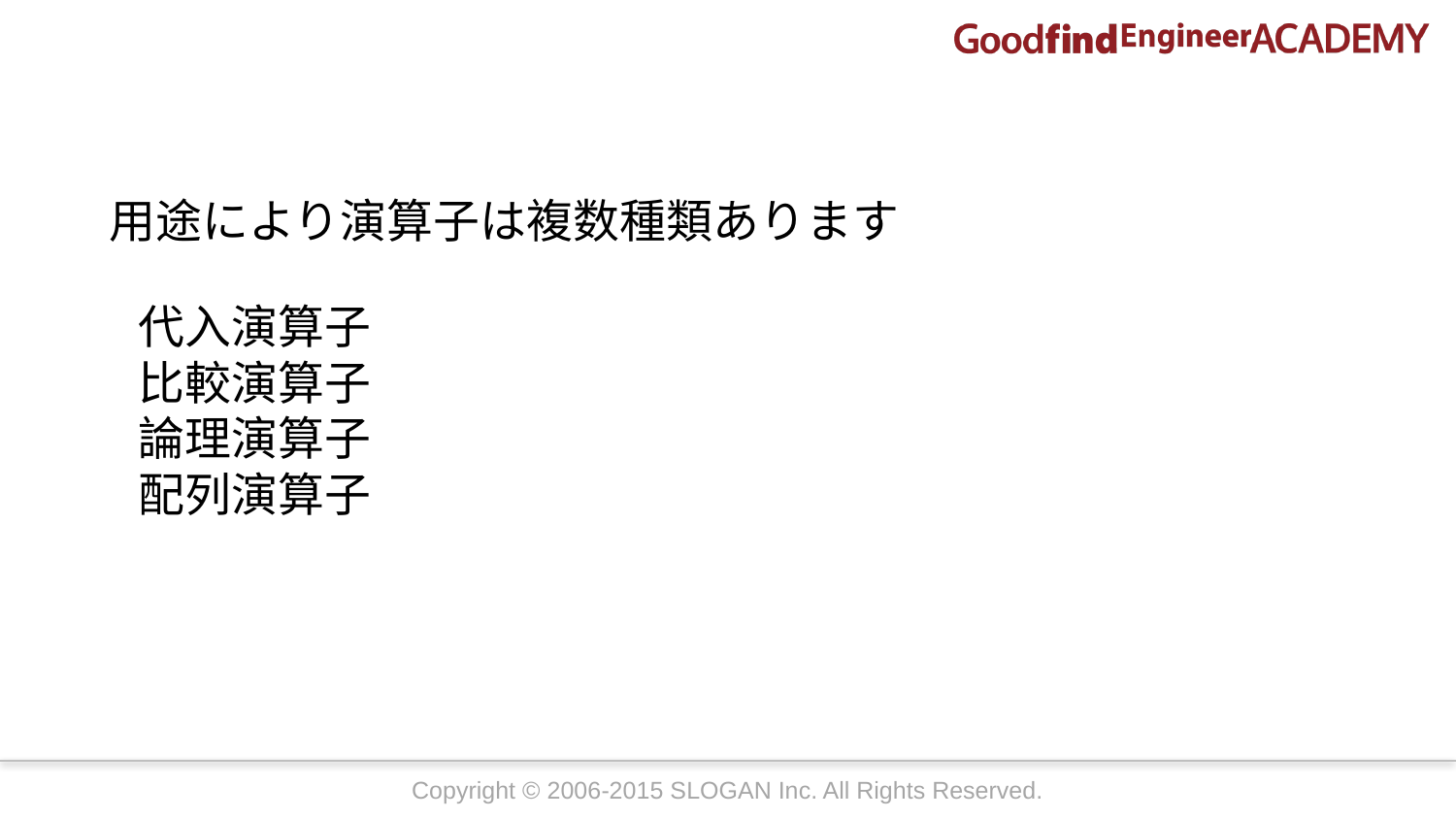

用途により演算子は複数種類あります
代入演算子
比較演算子
論理演算子
配列演算子